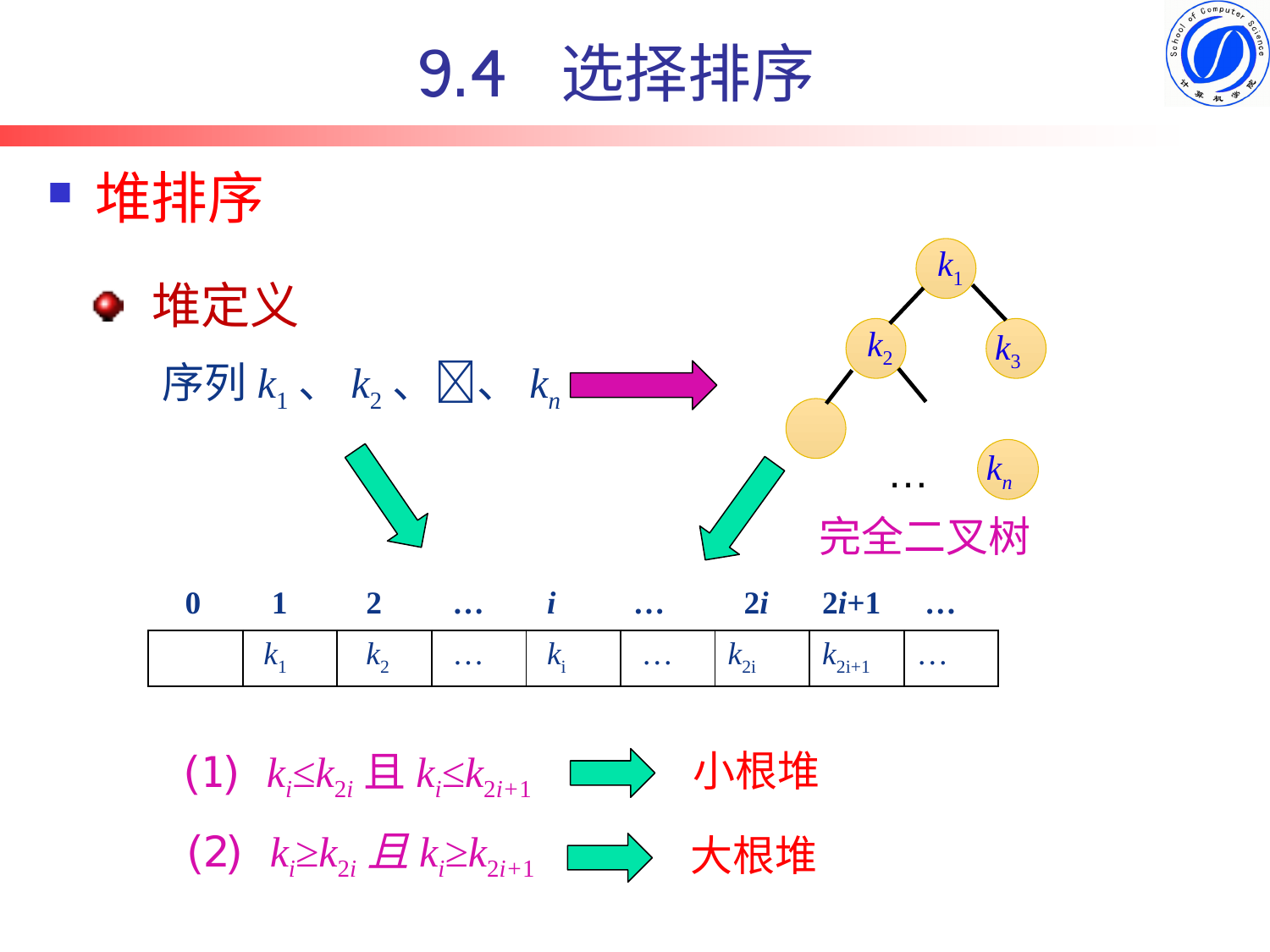

# 9.4  选择排序
堆排序
堆定义
k1

k2
k3

…
kn
完全二叉树
序列k1、k2、…、kn

| 0 | 1 | 2 | … | i | … | 2i | 2i+1 | … |
| --- | --- | --- | --- | --- | --- | --- | --- | --- |
|  | k1 | k2 | … | ki | … | k2i | k2i+1 | … |
(1)  ki≤k2i且ki≤k2i+1
小根堆

(2)  ki≥k2i且ki≥k2i+1
大根堆